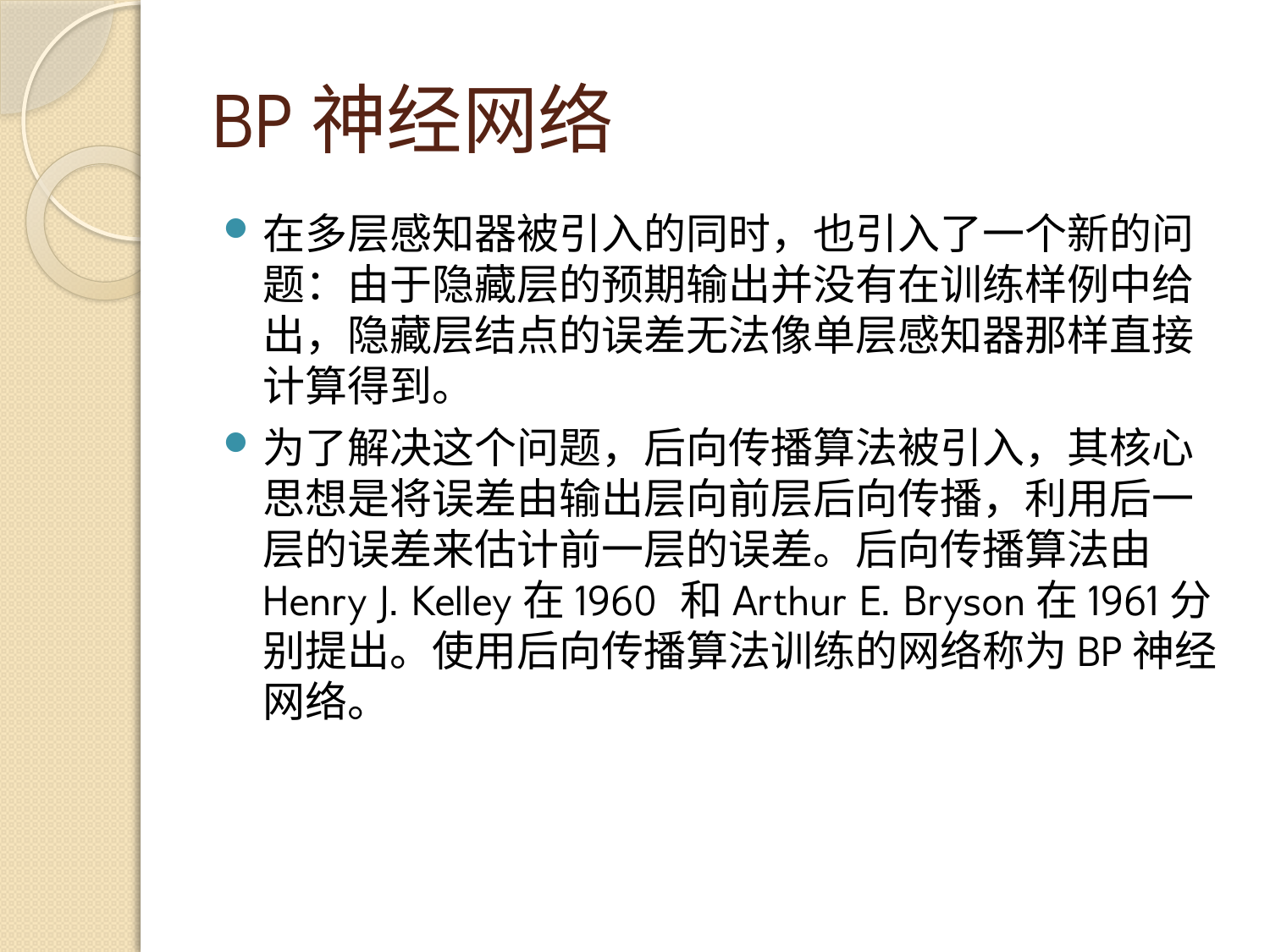

# BP神经网络
在多层感知器被引入的同时，也引入了一个新的问题：由于隐藏层的预期输出并没有在训练样例中给出，隐藏层结点的误差无法像单层感知器那样直接计算得到。
为了解决这个问题，后向传播算法被引入，其核心思想是将误差由输出层向前层后向传播，利用后一层的误差来估计前一层的误差。后向传播算法由Henry J. Kelley在1960 和Arthur E. Bryson在1961分别提出。使用后向传播算法训练的网络称为BP神经网络。